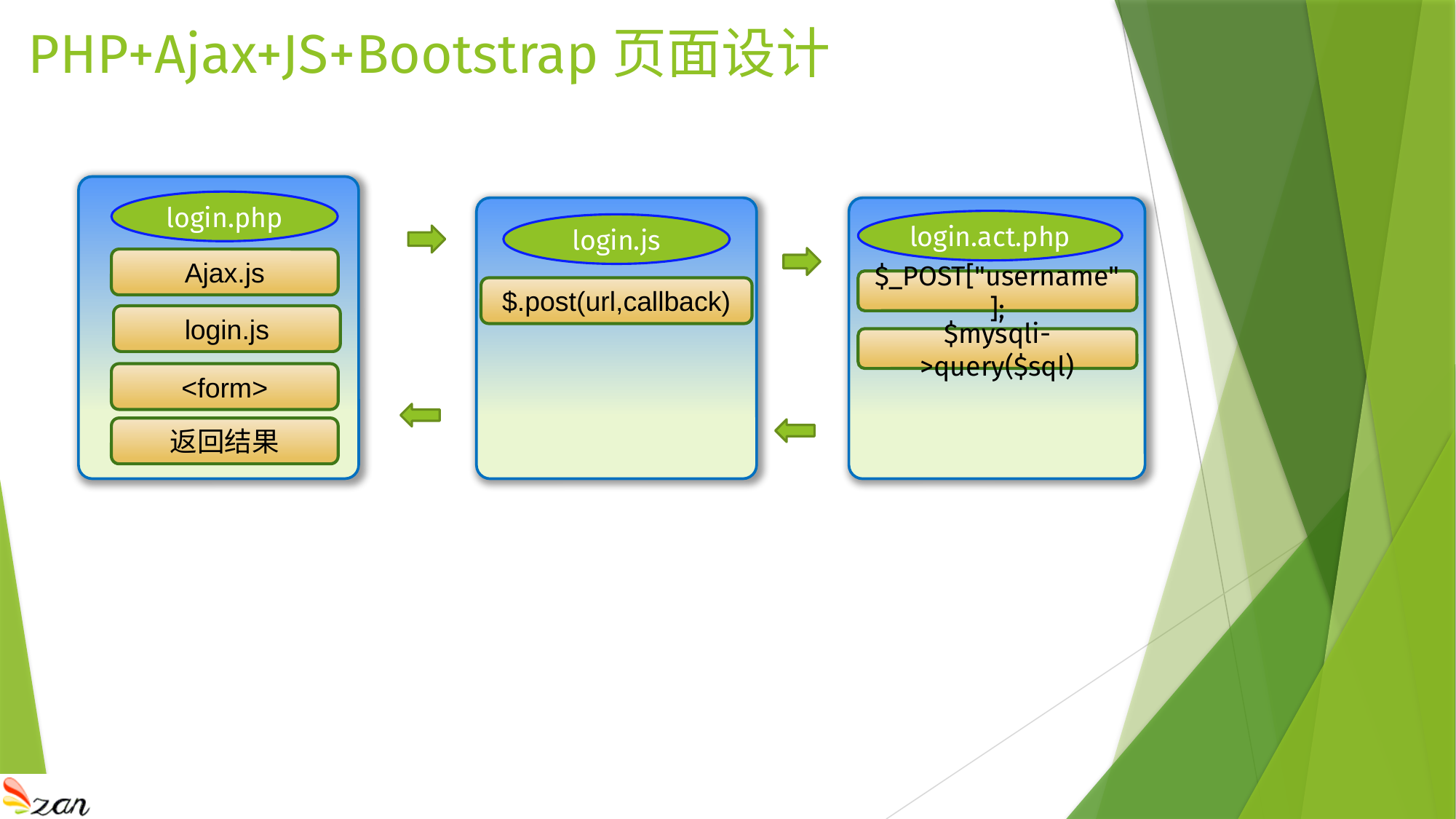

# PHP+Ajax+JS+Bootstrap页面设计

login.php

login.act.php
login.js

Ajax.js
$_POST["username"];
$.post(url,callback)
login.js
$mysqli->query($sql)
<form>

返回结果